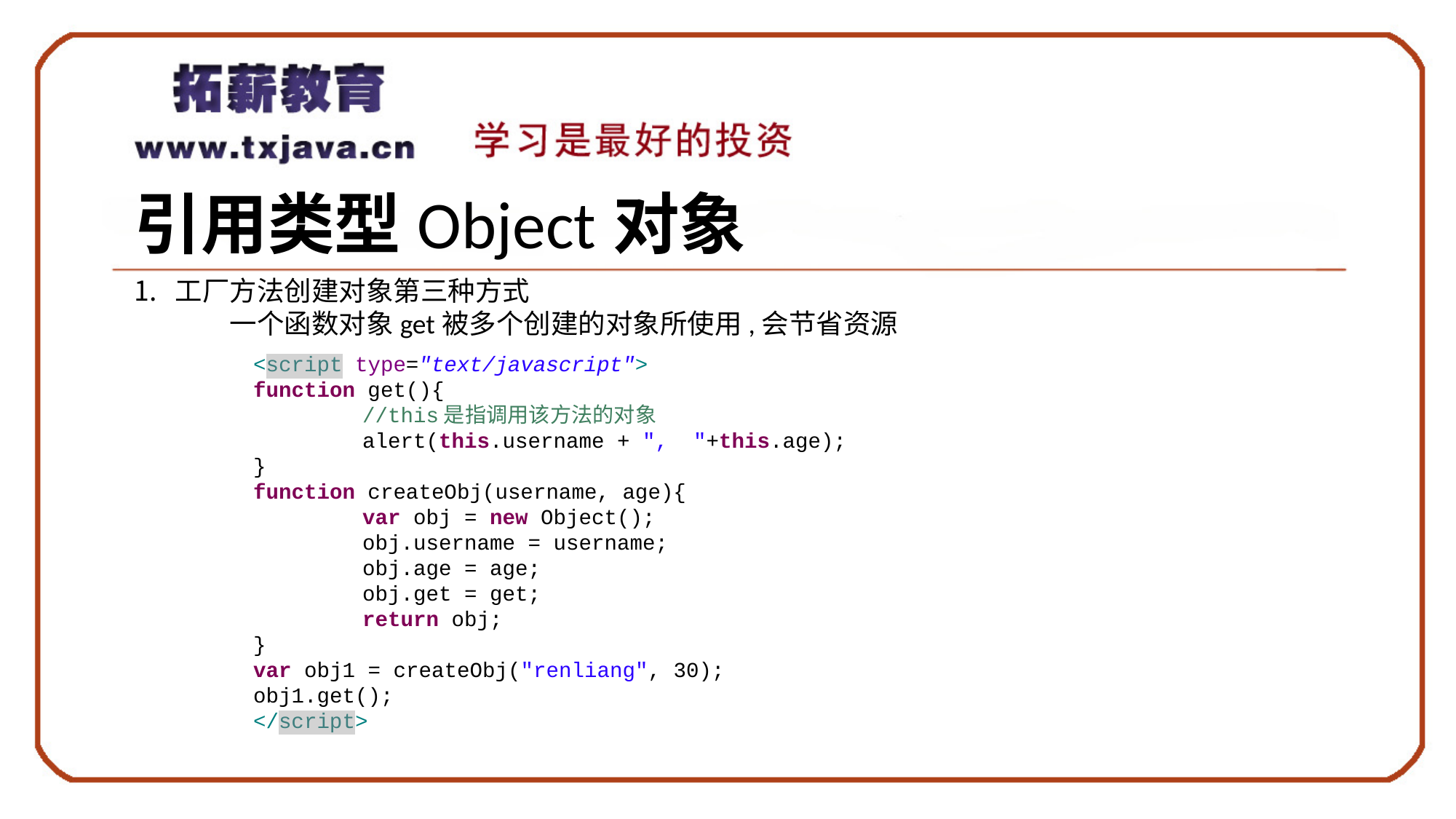

# 引用类型Object对象
工厂方法创建对象第三种方式
一个函数对象get被多个创建的对象所使用,会节省资源
<script type="text/javascript">
function get(){
	//this是指调用该方法的对象
	alert(this.username + ",  "+this.age);
}
function createObj(username, age){
	var obj = new Object();
	obj.username = username;
	obj.age = age;
	obj.get = get;
	return obj;
}
var obj1 = createObj("renliang", 30);
obj1.get();
</script>